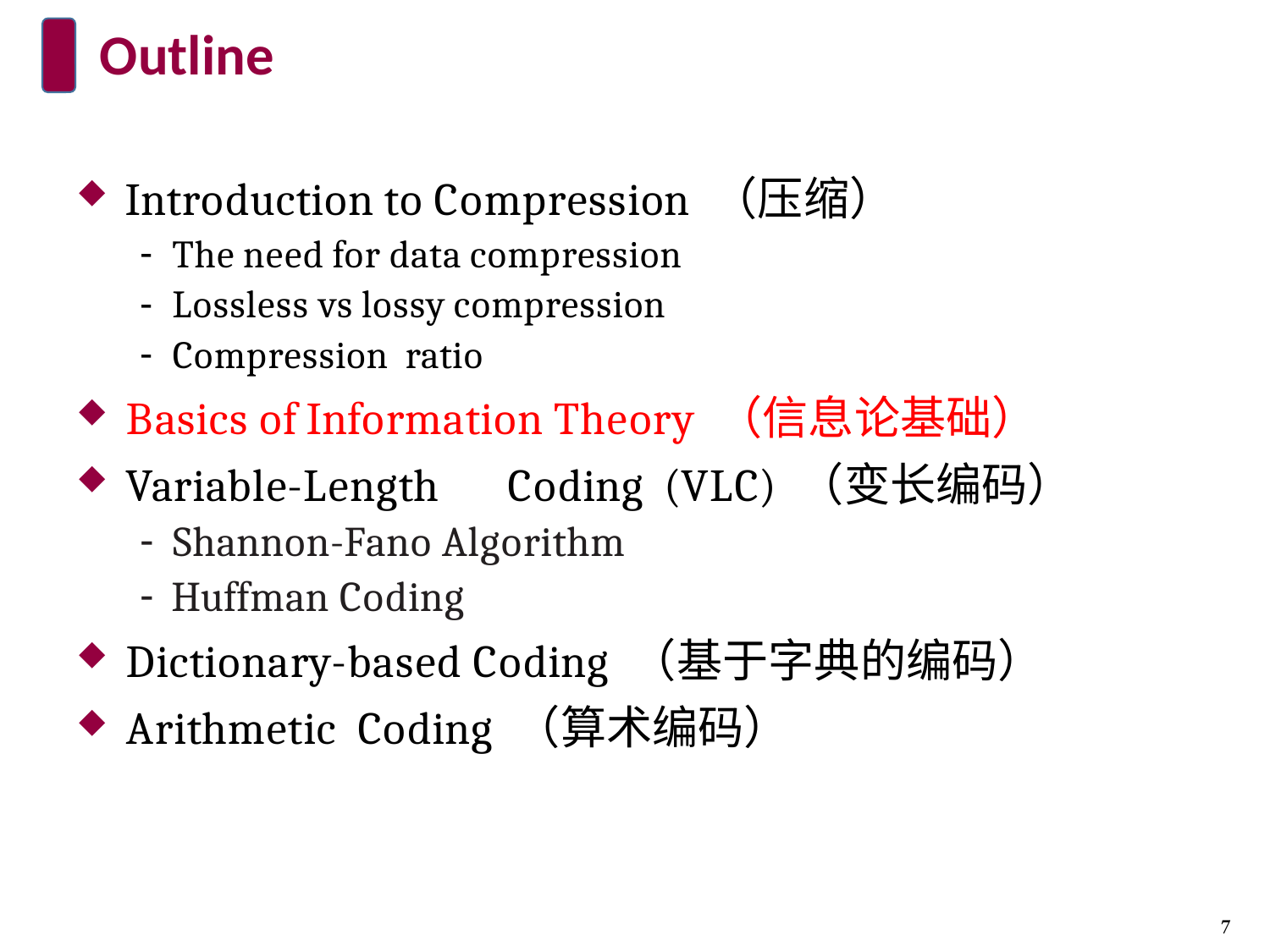

# Outline
Introduction to Compression （压缩）
The need for data compression
Lossless vs lossy compression
Compression  ratio
Basics of Information Theory （信息论基础）
Variable-Length	Coding  (VLC) （变长编码）
Shannon-Fano Algorithm
Huffman Coding
Dictionary-based Coding （基于字典的编码）
Arithmetic  Coding （算术编码）

7